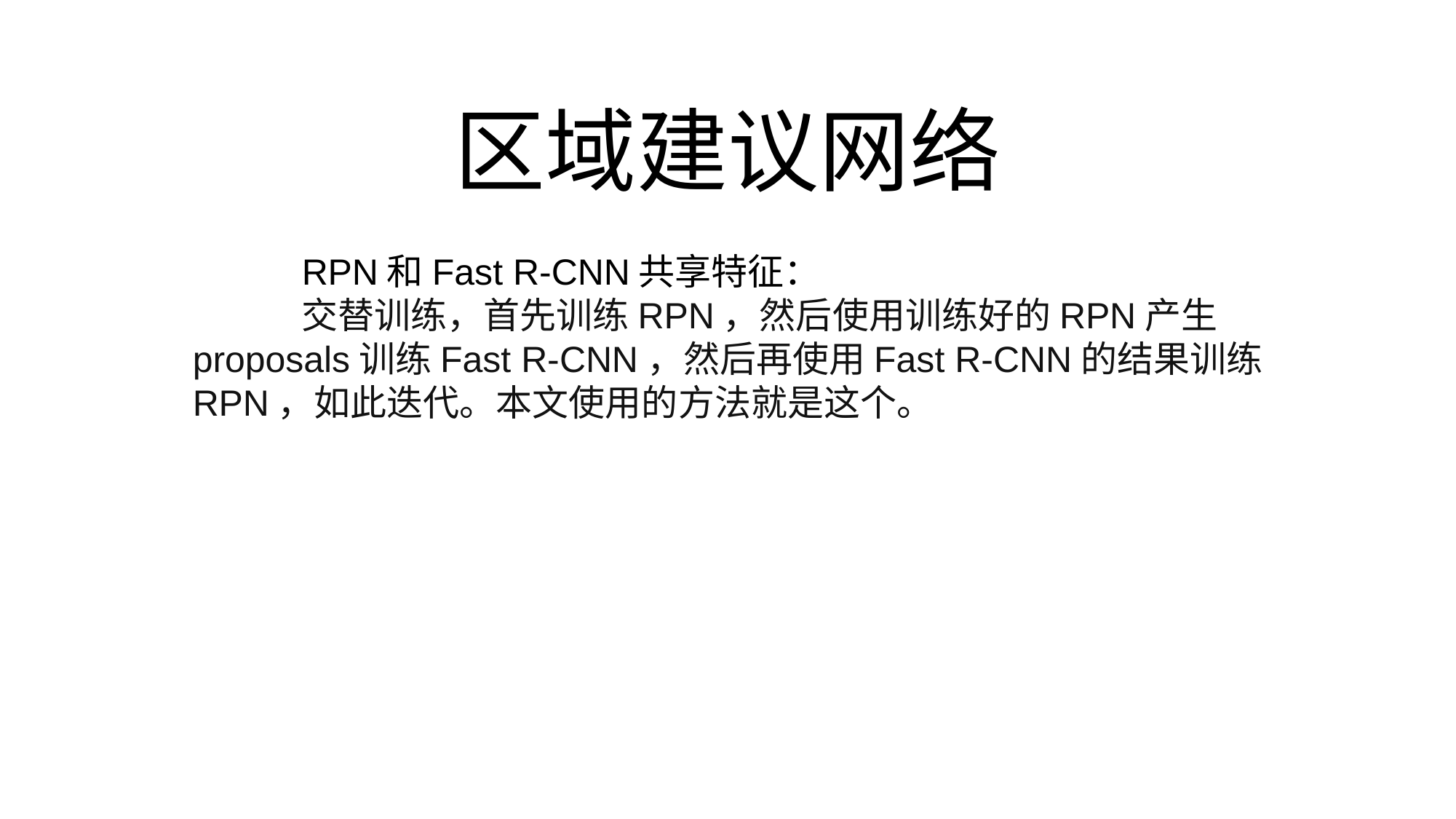

# 区域建议网络
	RPN和Fast R-CNN共享特征：
	交替训练，首先训练RPN，然后使用训练好的RPN产生proposals训练Fast R-CNN，然后再使用Fast R-CNN的结果训练RPN，如此迭代。本文使用的方法就是这个。